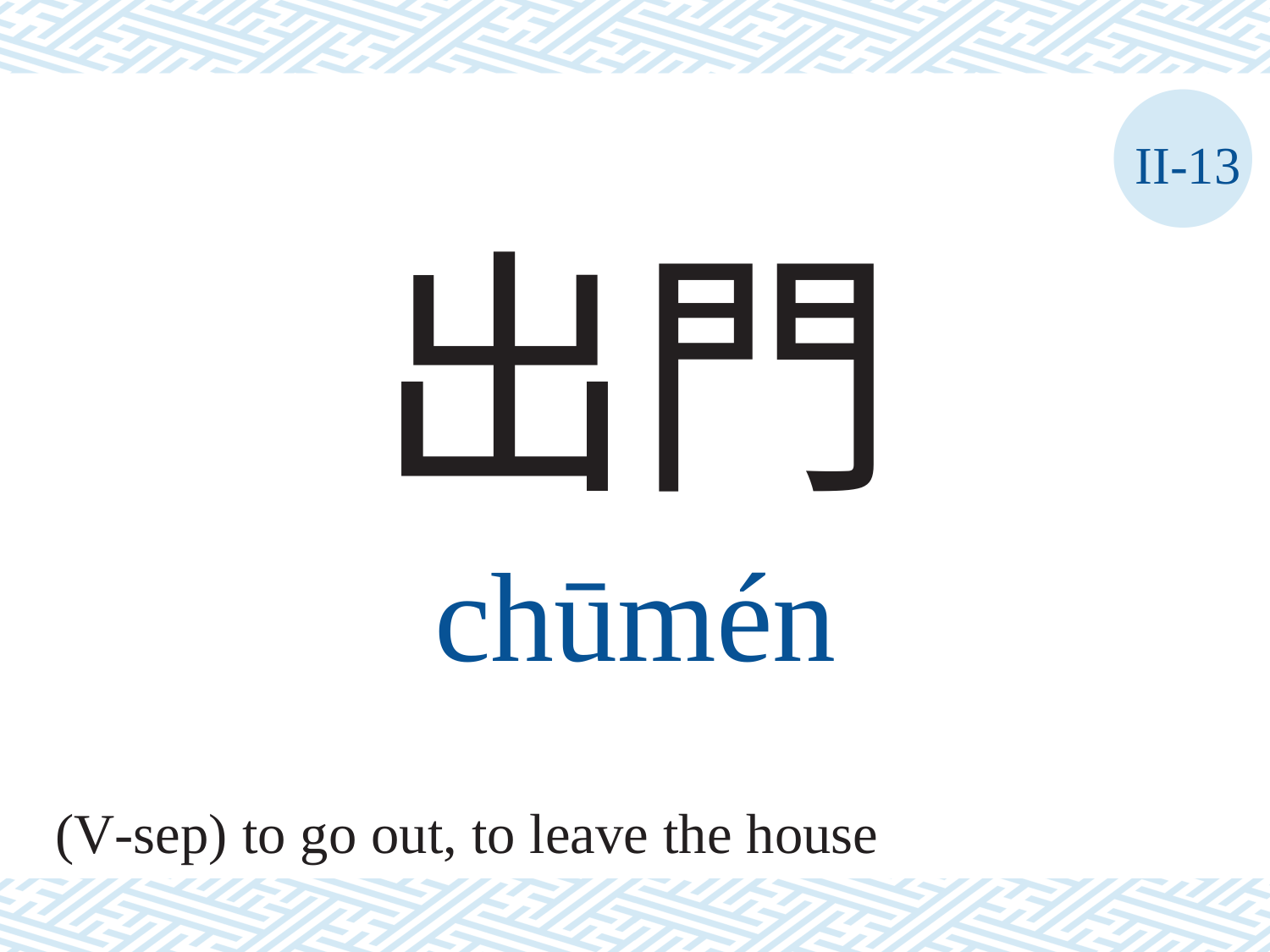

II-13
出門
chūmén
(V-sep) to go out, to leave the house